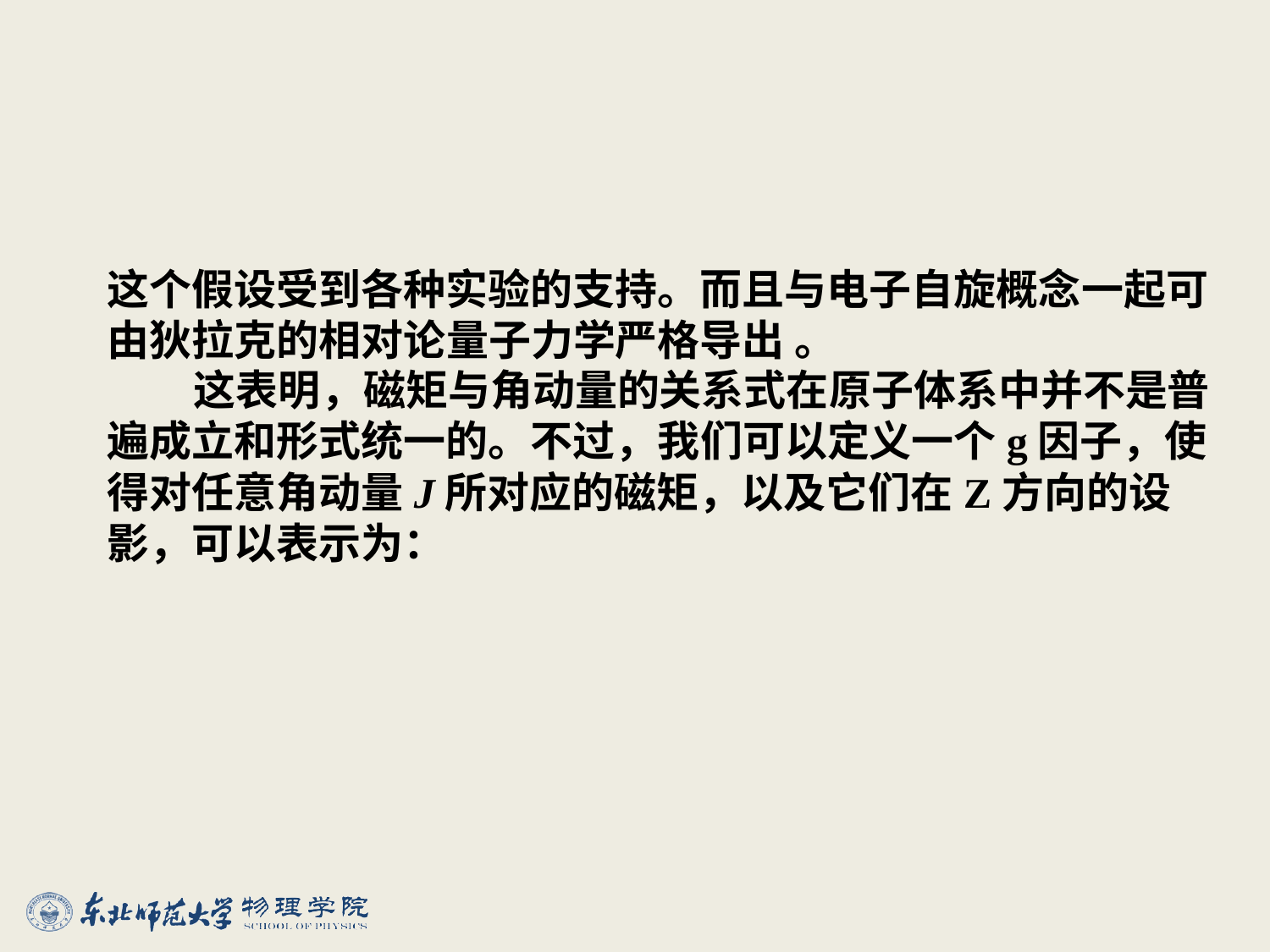

这个假设受到各种实验的支持。而且与电子自旋概念一起可由狄拉克的相对论量子力学严格导出 。
        这表明，磁矩与角动量的关系式在原子体系中并不是普遍成立和形式统一的。不过，我们可以定义一个g因子，使得对任意角动量J所对应的磁矩，以及它们在Z方向的设影，可以表示为：